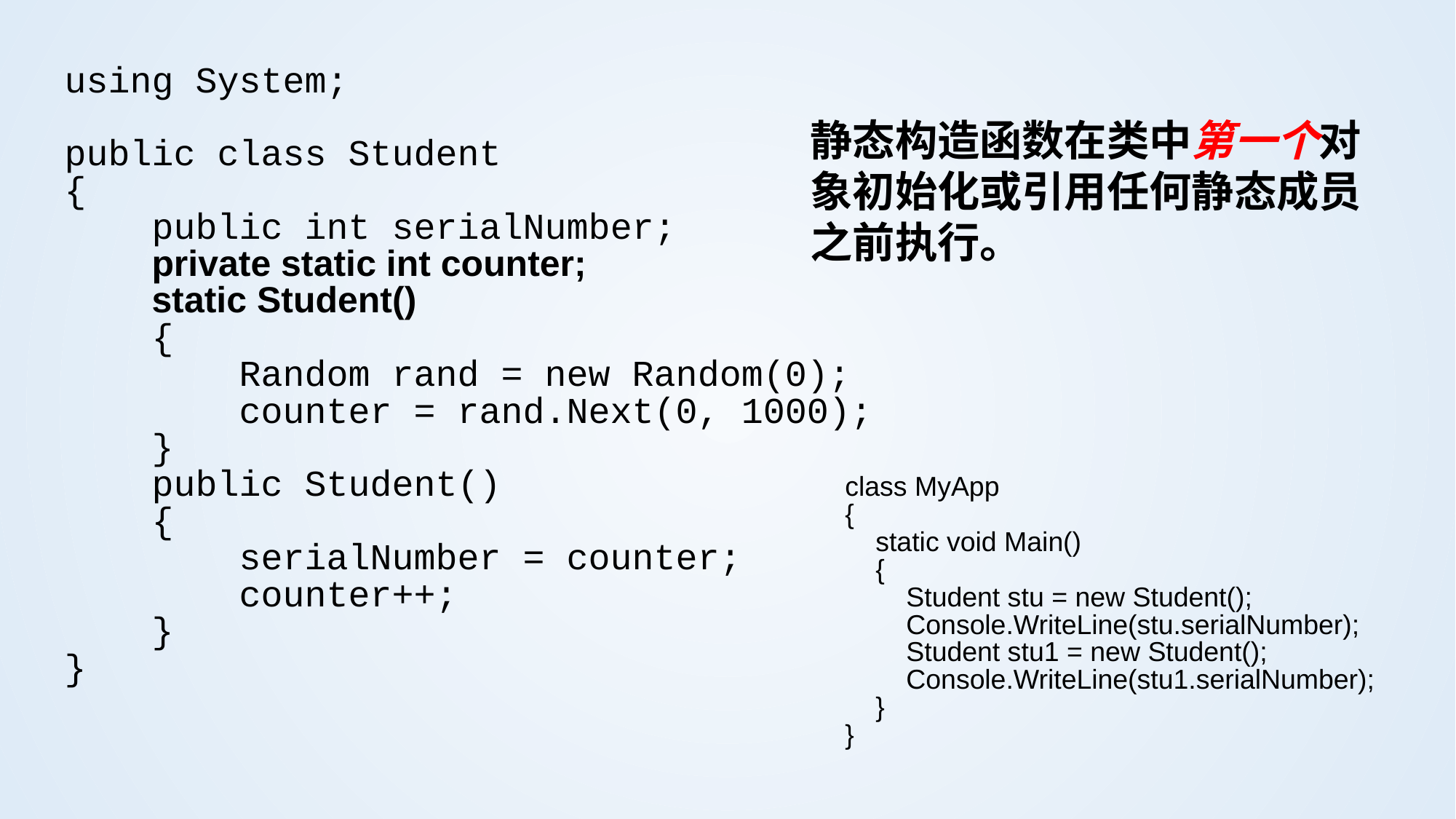

using System;

public class Student
{
    public int serialNumber;
    private static int counter;
    static Student()
    {
        Random rand = new Random(0);
        counter = rand.Next(0, 1000);
    }
    public Student()
    {
        serialNumber = counter;
        counter++;
    }
}

静态构造函数在类中第一个对象初始化或引用任何静态成员之前执行。
class MyApp
{
    static void Main()
    {
        Student stu = new Student();
        Console.WriteLine(stu.serialNumber);
        Student stu1 = new Student();
        Console.WriteLine(stu1.serialNumber);
    }
}